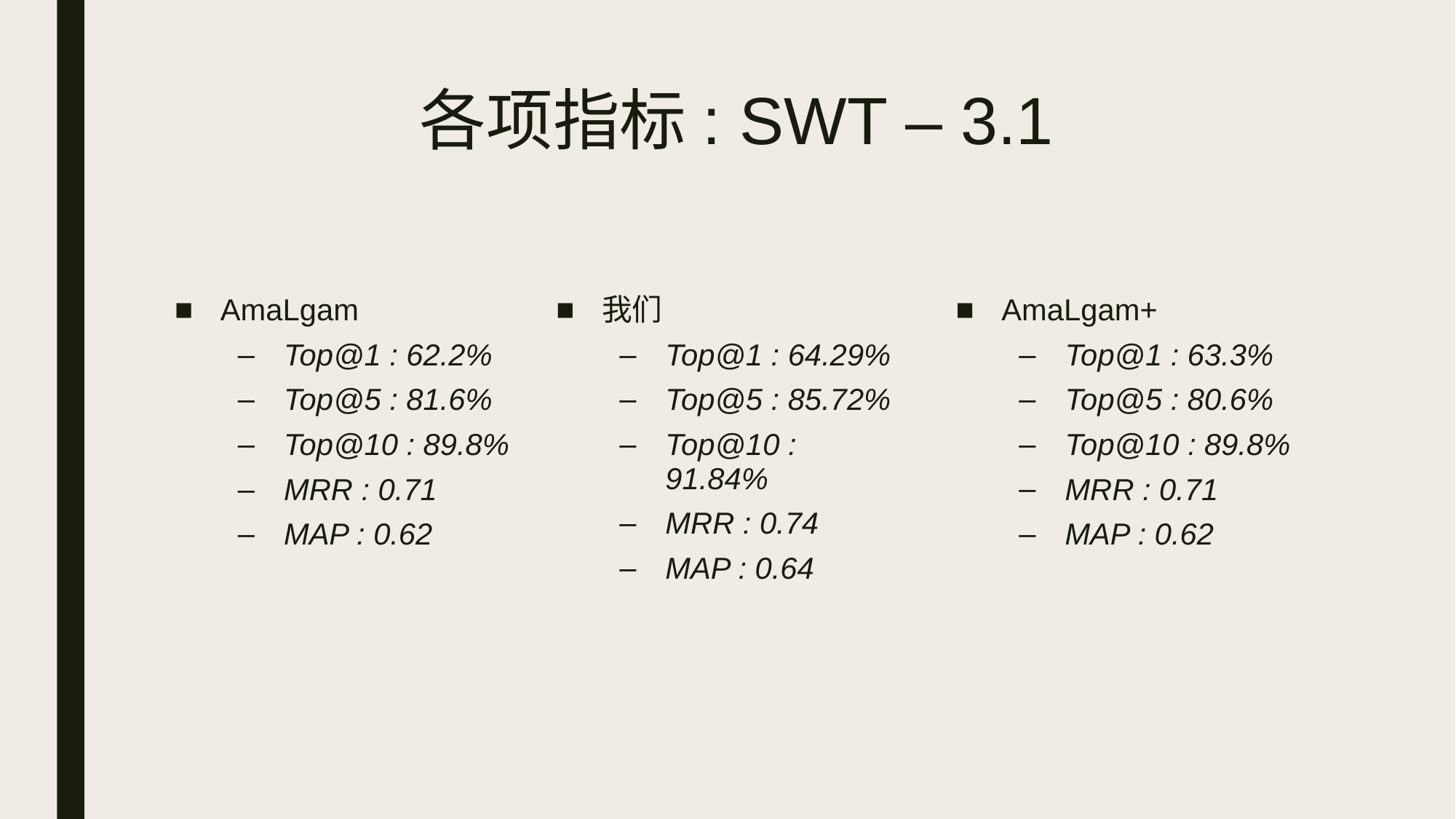

# 各项指标: SWT – 3.1
AmaLgam+
Top@1 : 63.3%
Top@5 : 80.6%
Top@10 : 89.8%
MRR : 0.71
MAP : 0.62
AmaLgam
Top@1 : 62.2%
Top@5 : 81.6%
Top@10 : 89.8%
MRR : 0.71
MAP : 0.62
我们
Top@1 : 64.29%
Top@5 : 85.72%
Top@10 : 91.84%
MRR : 0.74
MAP : 0.64